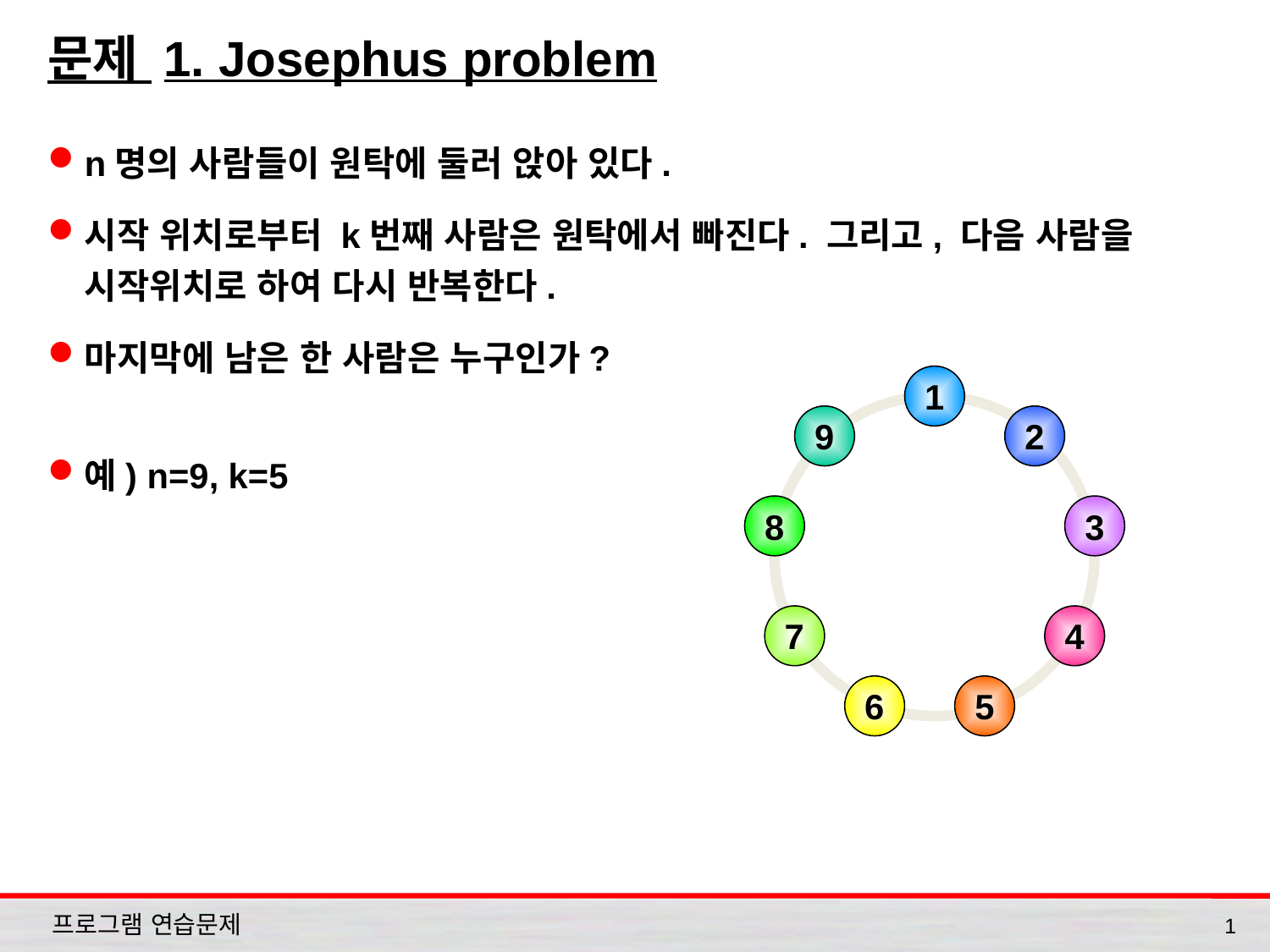

# 문제 1. Josephus problem
n명의 사람들이 원탁에 둘러 앉아 있다.
시작 위치로부터 k번째 사람은 원탁에서 빠진다. 그리고, 다음 사람을 시작위치로 하여 다시 반복한다.
마지막에 남은 한 사람은 누구인가?

예) n=9, k=5

1
5
1
5
2
3
3
2
1
3
4
4
3
1
3
5
1

9
2
8
3
7
4
6
5
4
2
9
2
2
4
5
3
4
4
3
1
2
2
1
2
8
3
7
4
5
3
5
2
4
6
5
5
4
1
1
1
5
5
1
7
4
3
6
9
2
8